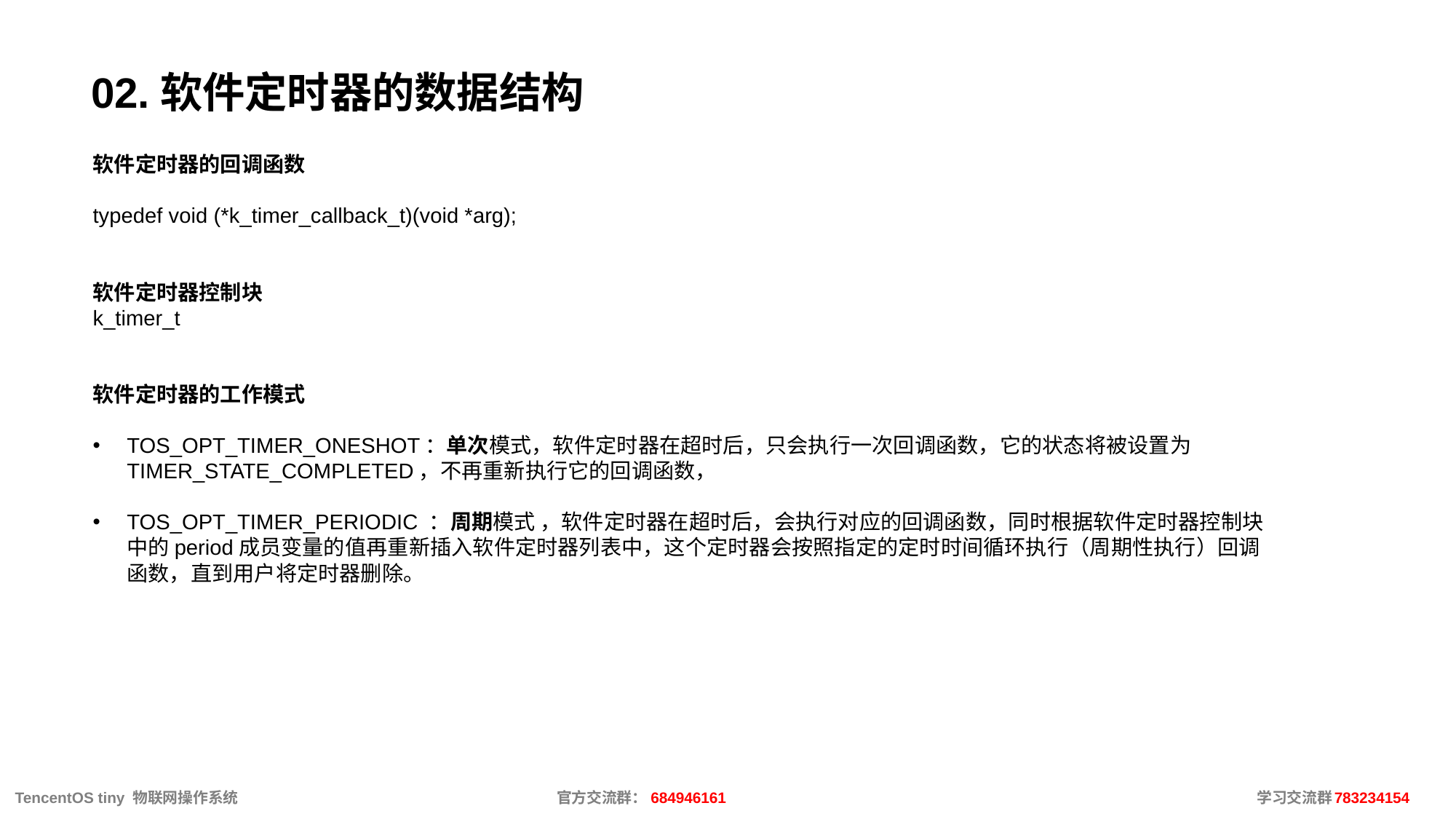

# 02.软件定时器的数据结构
软件定时器的回调函数

typedef void (*k_timer_callback_t)(void *arg);

软件定时器控制块
k_timer_t

软件定时器的工作模式

TOS_OPT_TIMER_ONESHOT：单次模式，软件定时器在超时后，只会执行一次回调函数，它的状态将被设置为TIMER_STATE_COMPLETED，不再重新执行它的回调函数，

TOS_OPT_TIMER_PERIODIC ：周期模式 ，软件定时器在超时后，会执行对应的回调函数，同时根据软件定时器控制块中的period成员变量的值再重新插入软件定时器列表中，这个定时器会按照指定的定时时间循环执行（周期性执行）回调函数，直到用户将定时器删除。

 TencentOS tiny 物联网操作系统			官方交流群：684946161					          学习交流群：783234154